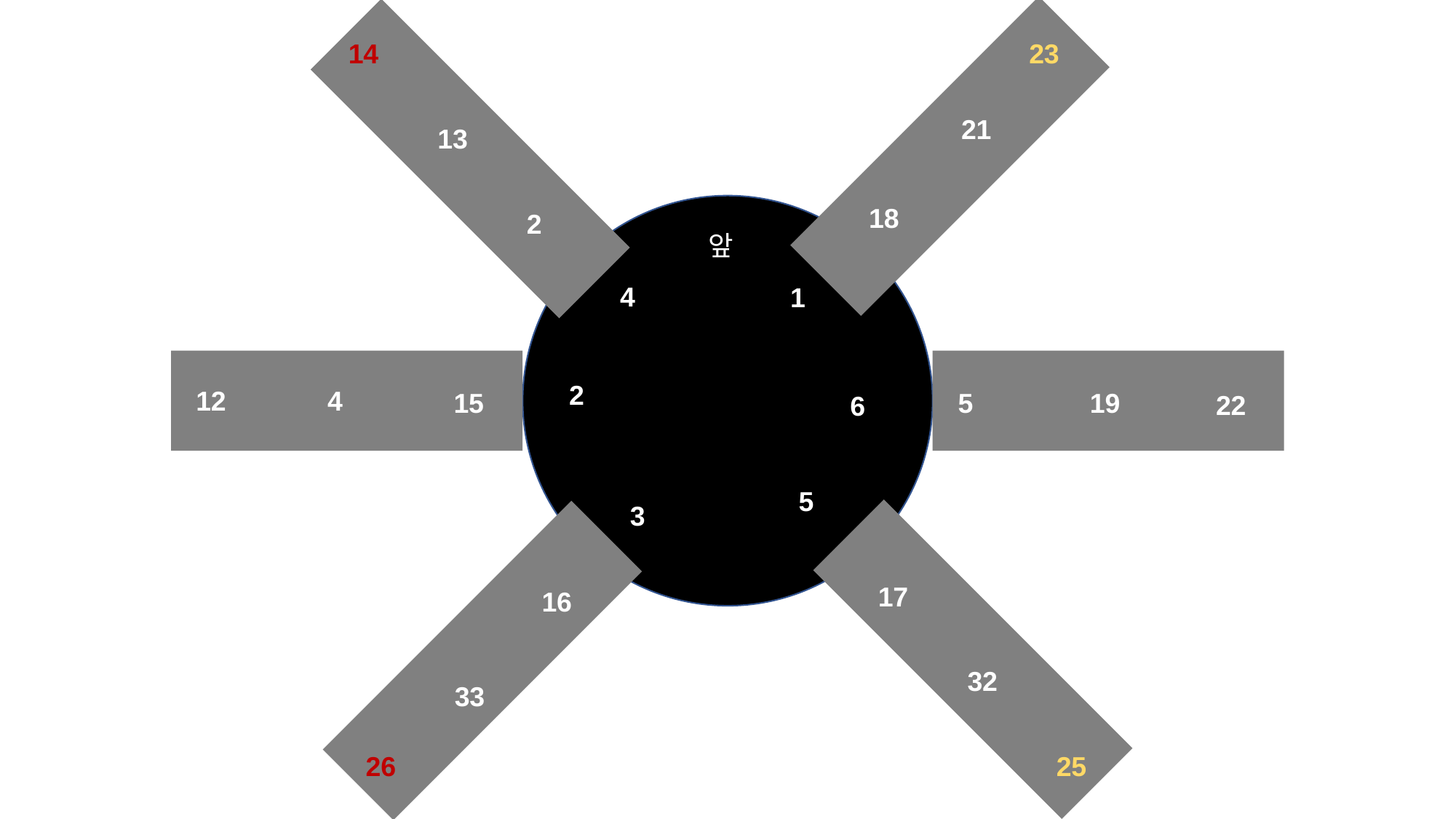

14
23

21

13

18
2
앞
4
1

2
12
4
15
5
19
22
6
5
3
17
16

32
33
26
25